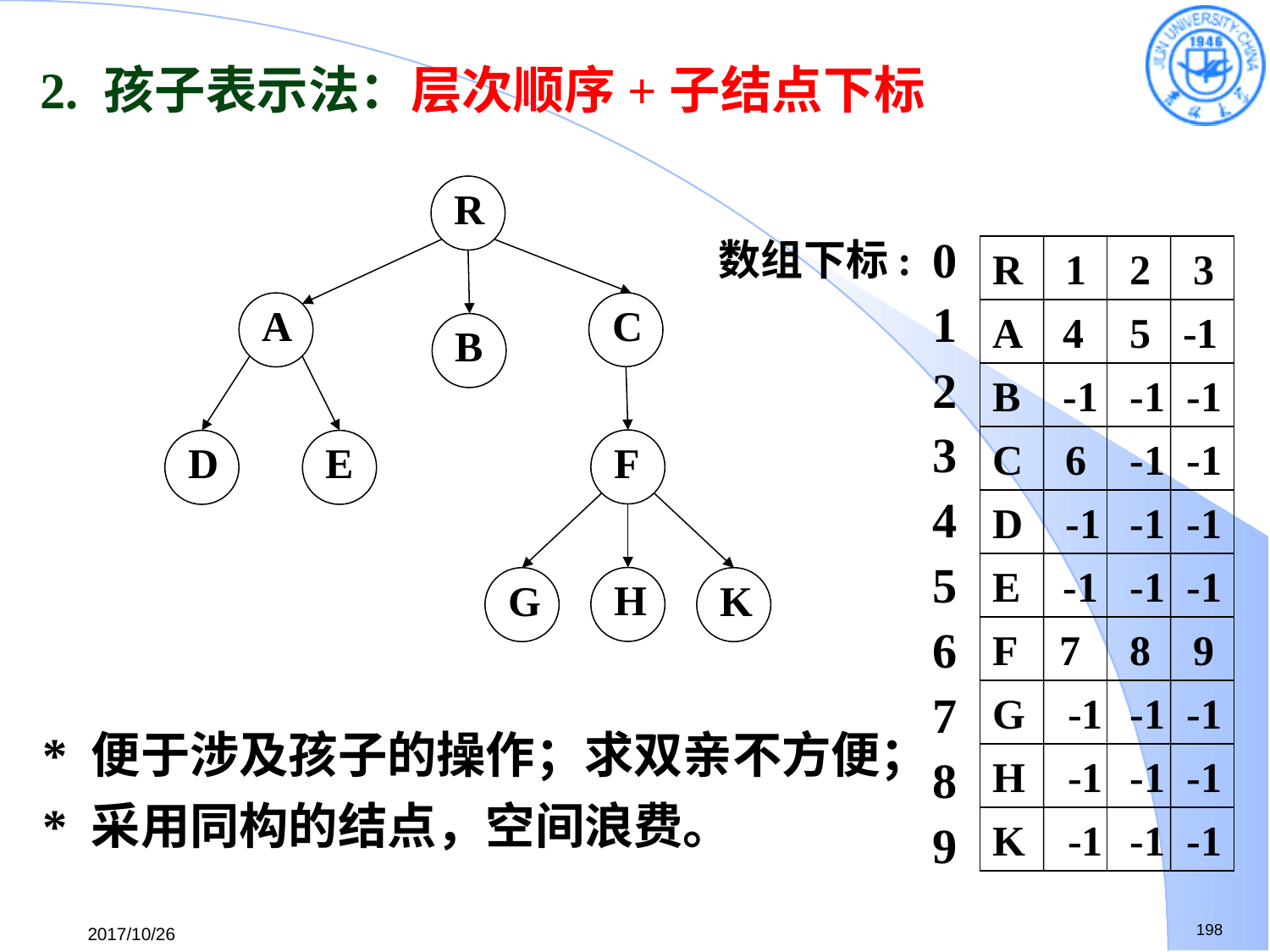

2. 孩子表示法：层次顺序+子结点下标

R

C

A

B

F

D

E

H

G

K
0
1
2
3
4
5
6
7
8
9
数组下标:
R    1

 2    3

A    4

 5   -1

B    -1

 -1  -1

C    6

 -1  -1

D    -1

 -1  -1

E    -1

 -1  -1

F    7

 8    9

G    -1

 -1  -1

H    -1

 -1  -1

K    -1

 -1  -1
* 便于涉及孩子的操作；求双亲不方便；
* 采用同构的结点，空间浪费。